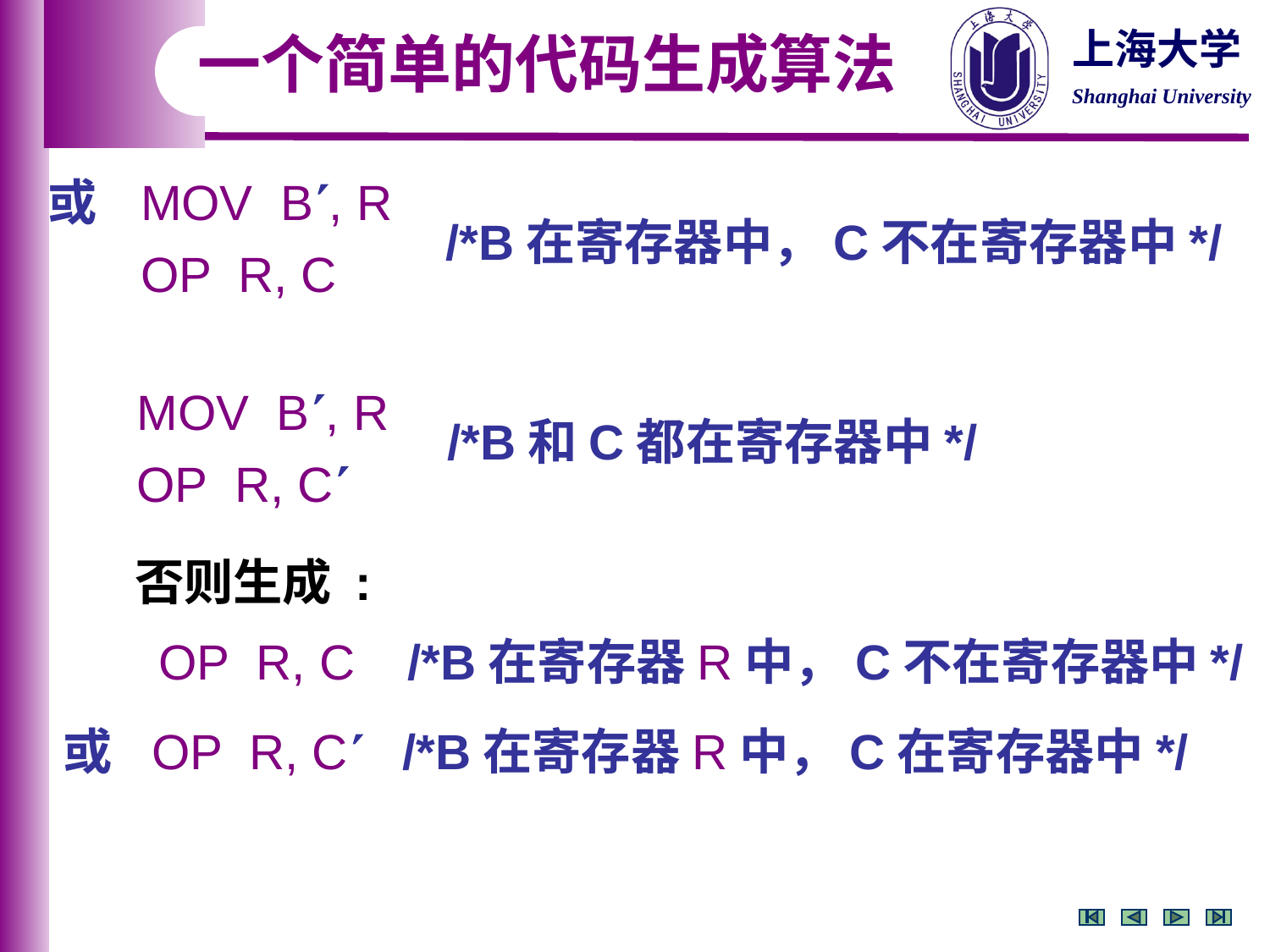

一个简单的代码生成算法
或
MOV  B′, R
OP  R, C
/*B在寄存器中，C不在寄存器中*/
MOV  B′, R
OP  R, C′
/*B和C都在寄存器中*/
否则生成 :
OP  R, C
/*B在寄存器R中，C不在寄存器中*/
或
OP  R, C′
/*B在寄存器R中，C在寄存器中*/